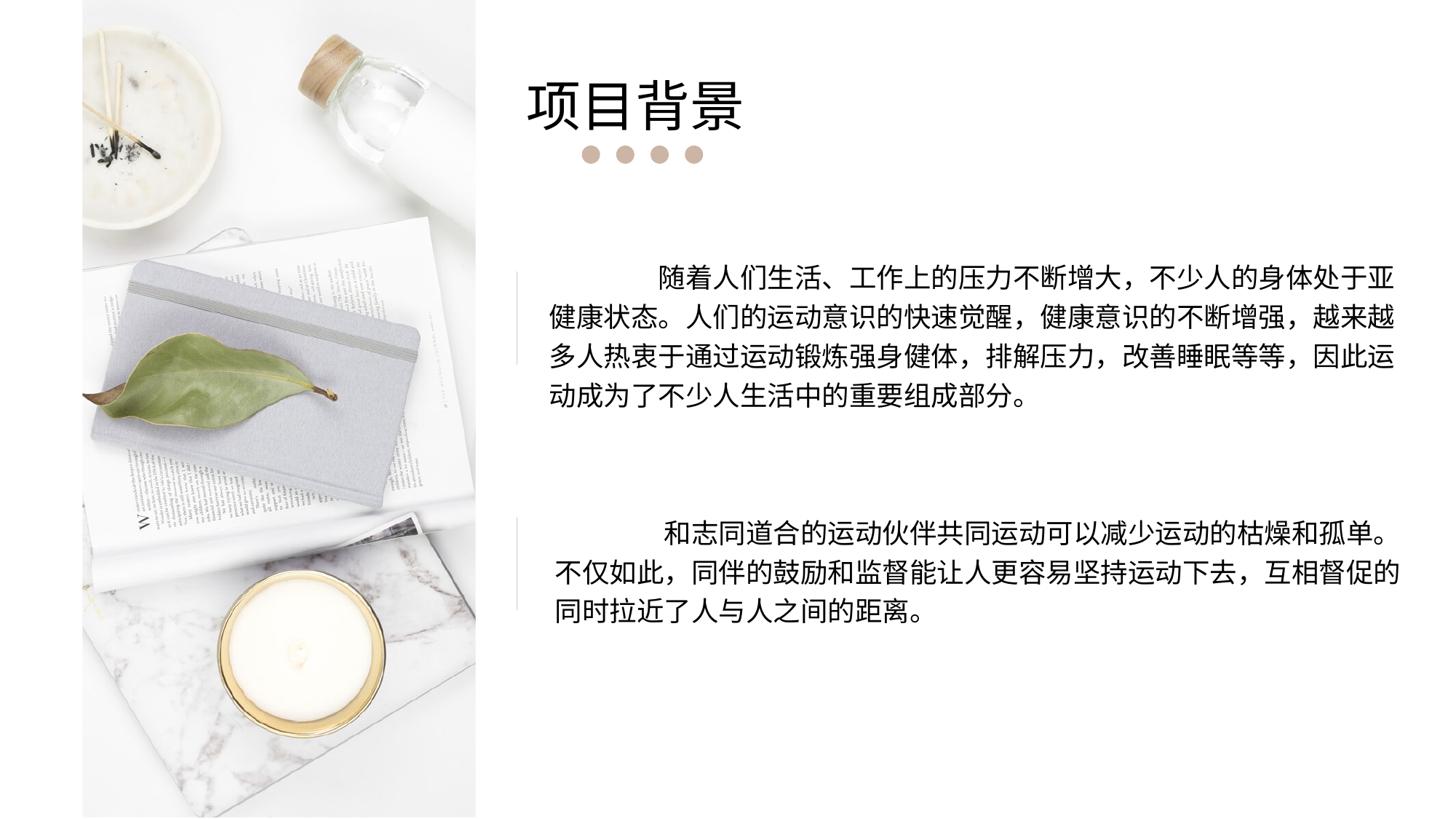

项目背景

	随着人们生活、工作上的压力不断增大，不少人的身体处于亚健康状态。人们的运动意识的快速觉醒，健康意识的不断增强，越来越多人热衷于通过运动锻炼强身健体，排解压力，改善睡眠等等，因此运动成为了不少人生活中的重要组成部分。
	和志同道合的运动伙伴共同运动可以减少运动的枯燥和孤单。不仅如此，同伴的鼓励和监督能让人更容易坚持运动下去，互相督促的同时拉近了人与人之间的距离。